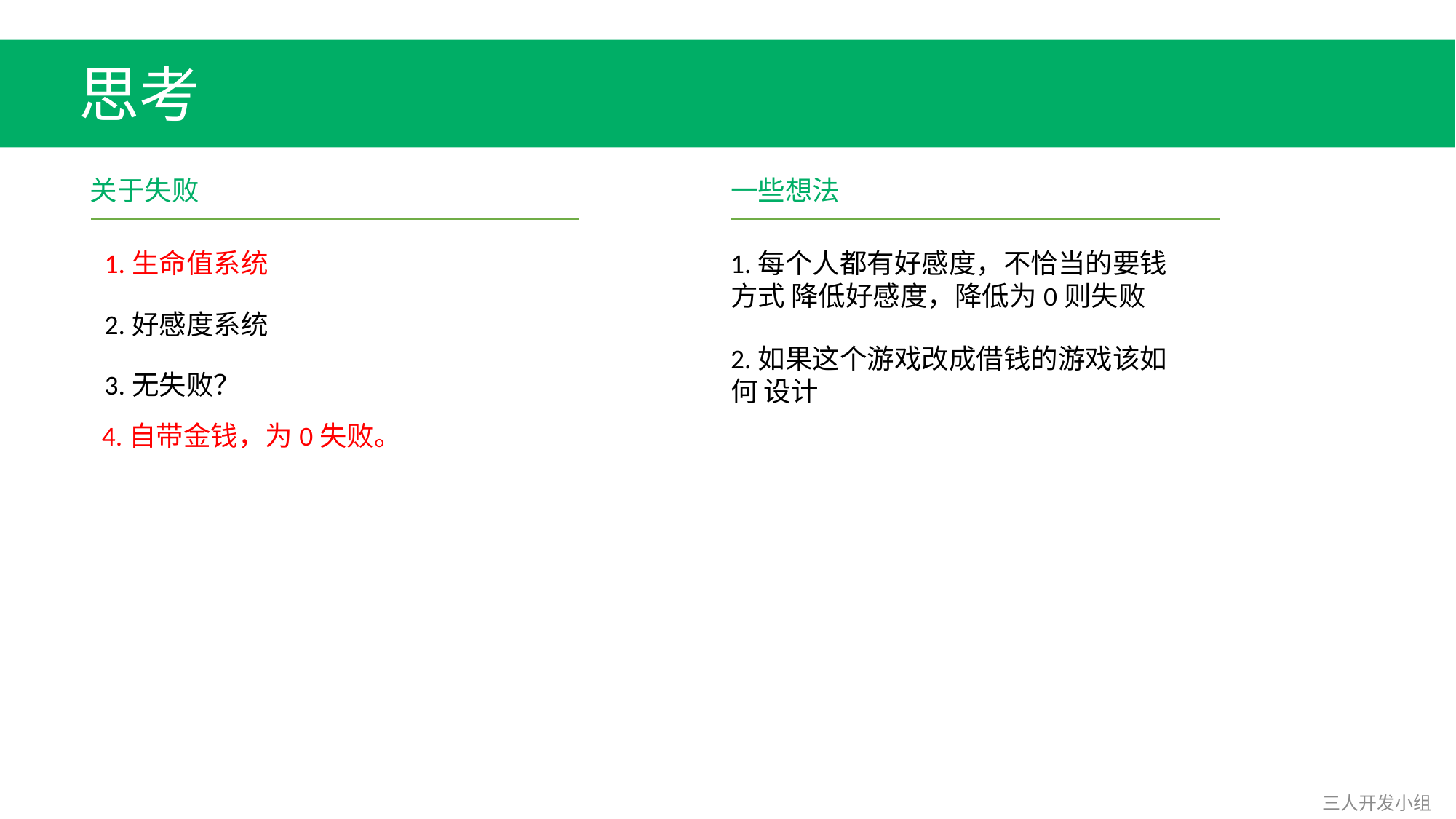

思考
关于失败
一些想法
 1.生命值系统
1.每个人都有好感度，不恰当的要钱方式 降低好感度，降低为0则失败
 2.好感度系统
2.如果这个游戏改成借钱的游戏该如何 设计
 3.无失败？
4.自带金钱，为0失败。
三人开发小组